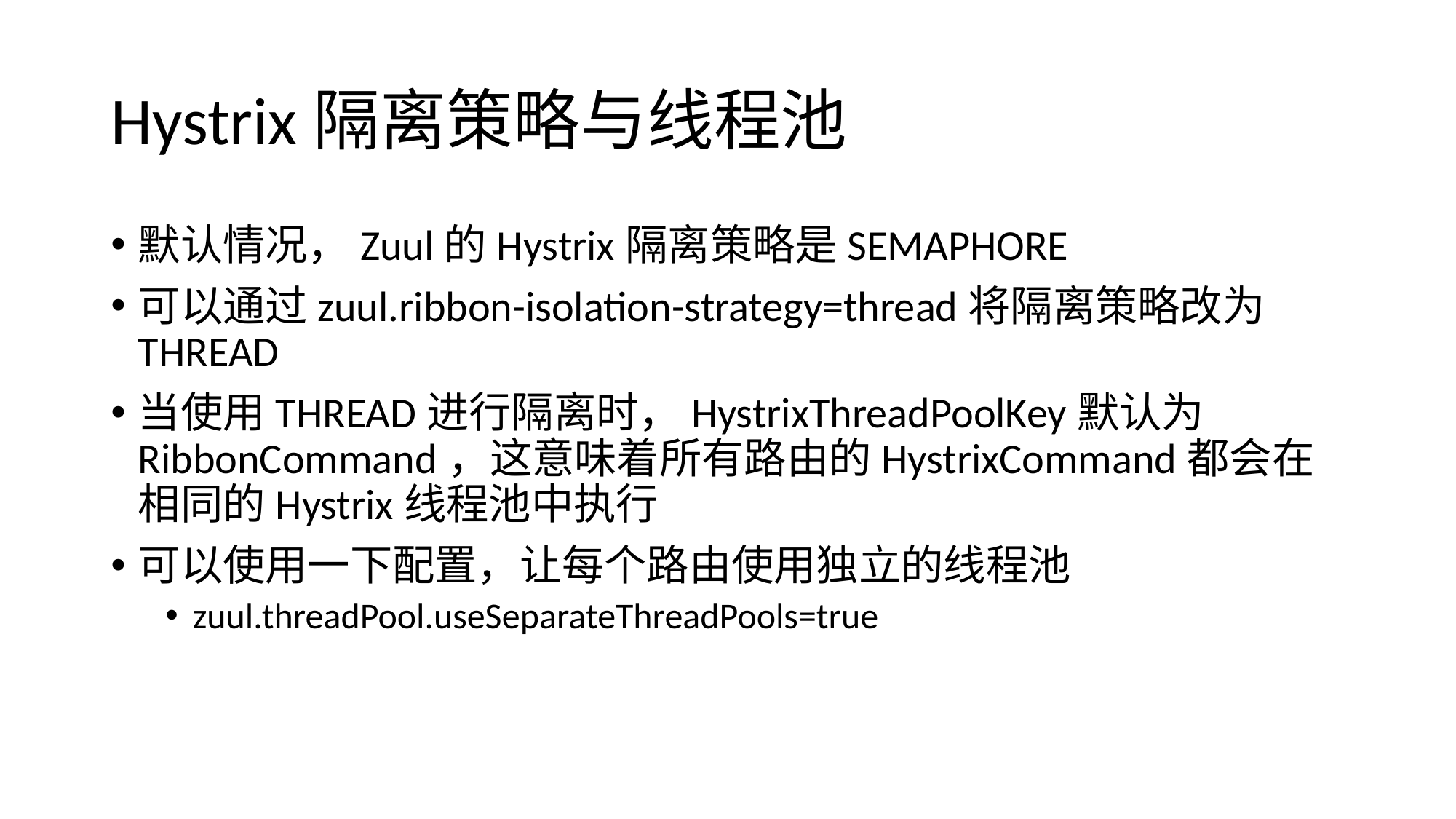

# Hystrix隔离策略与线程池
默认情况，Zuul的Hystrix隔离策略是SEMAPHORE
可以通过zuul.ribbon-isolation-strategy=thread将隔离策略改为THREAD
当使用THREAD进行隔离时，HystrixThreadPoolKey默认为RibbonCommand，这意味着所有路由的HystrixCommand都会在相同的Hystrix线程池中执行
可以使用一下配置，让每个路由使用独立的线程池
zuul.threadPool.useSeparateThreadPools=true